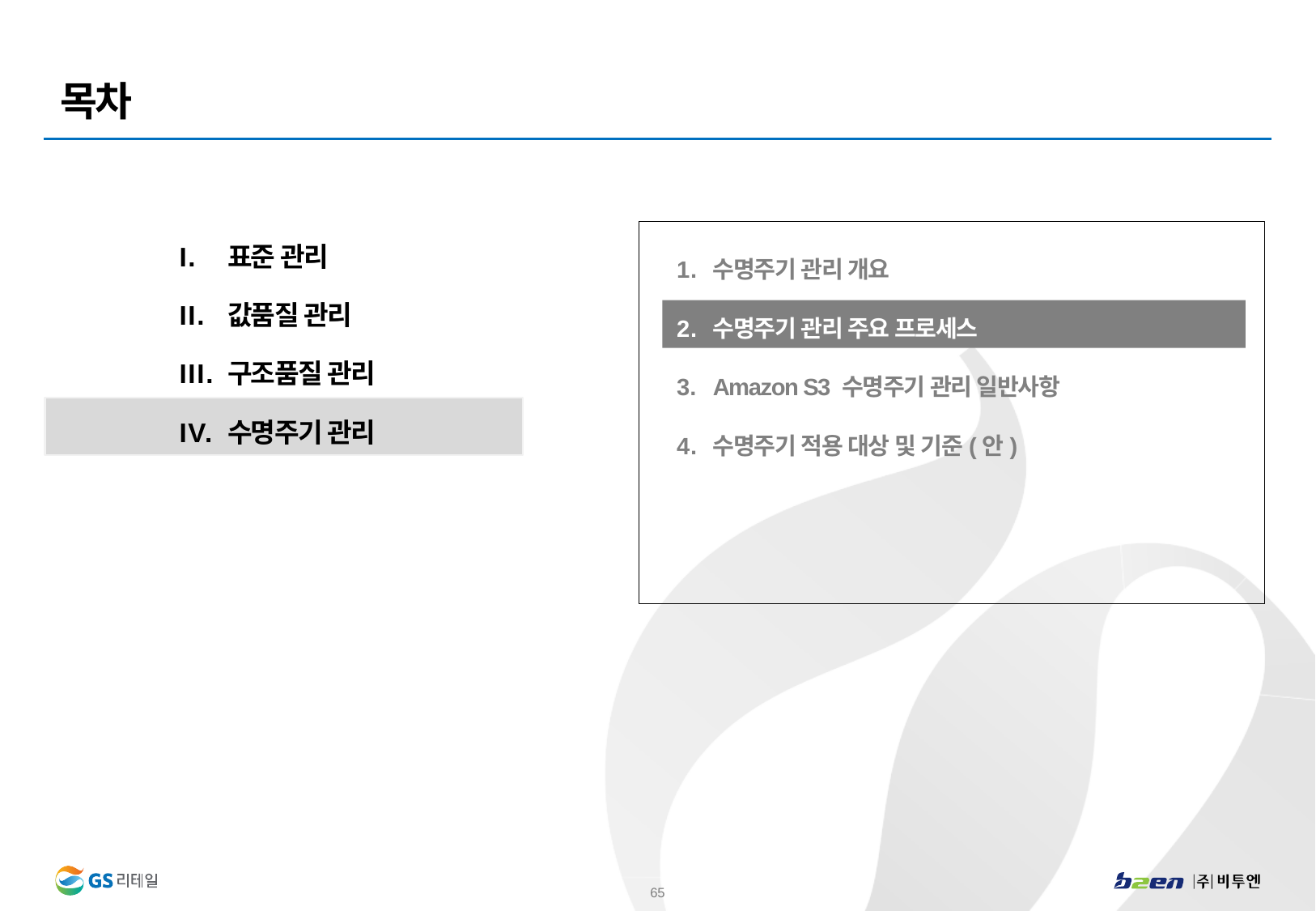

표준 관리
값품질 관리
구조품질 관리
수명주기 관리

수명주기 관리 개요
수명주기 관리 주요 프로세스
Amazon S3 수명주기 관리 일반사항
수명주기 적용 대상 및 기준(안)

65